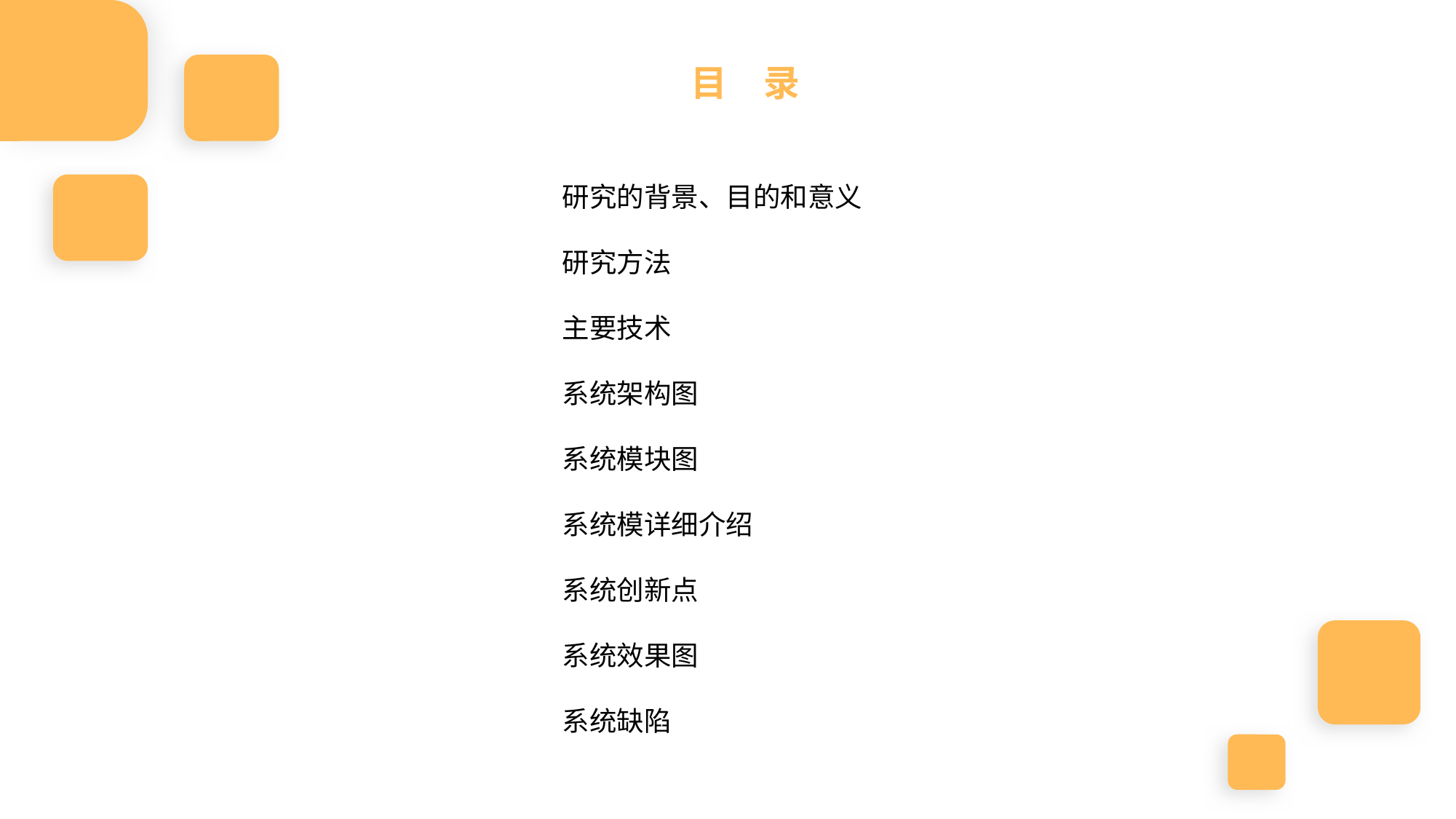

目　录

研究的背景、目的和意义

研究方法

主要技术

系统架构图

系统模块图

系统模详细介绍

系统创新点

系统效果图

系统缺陷